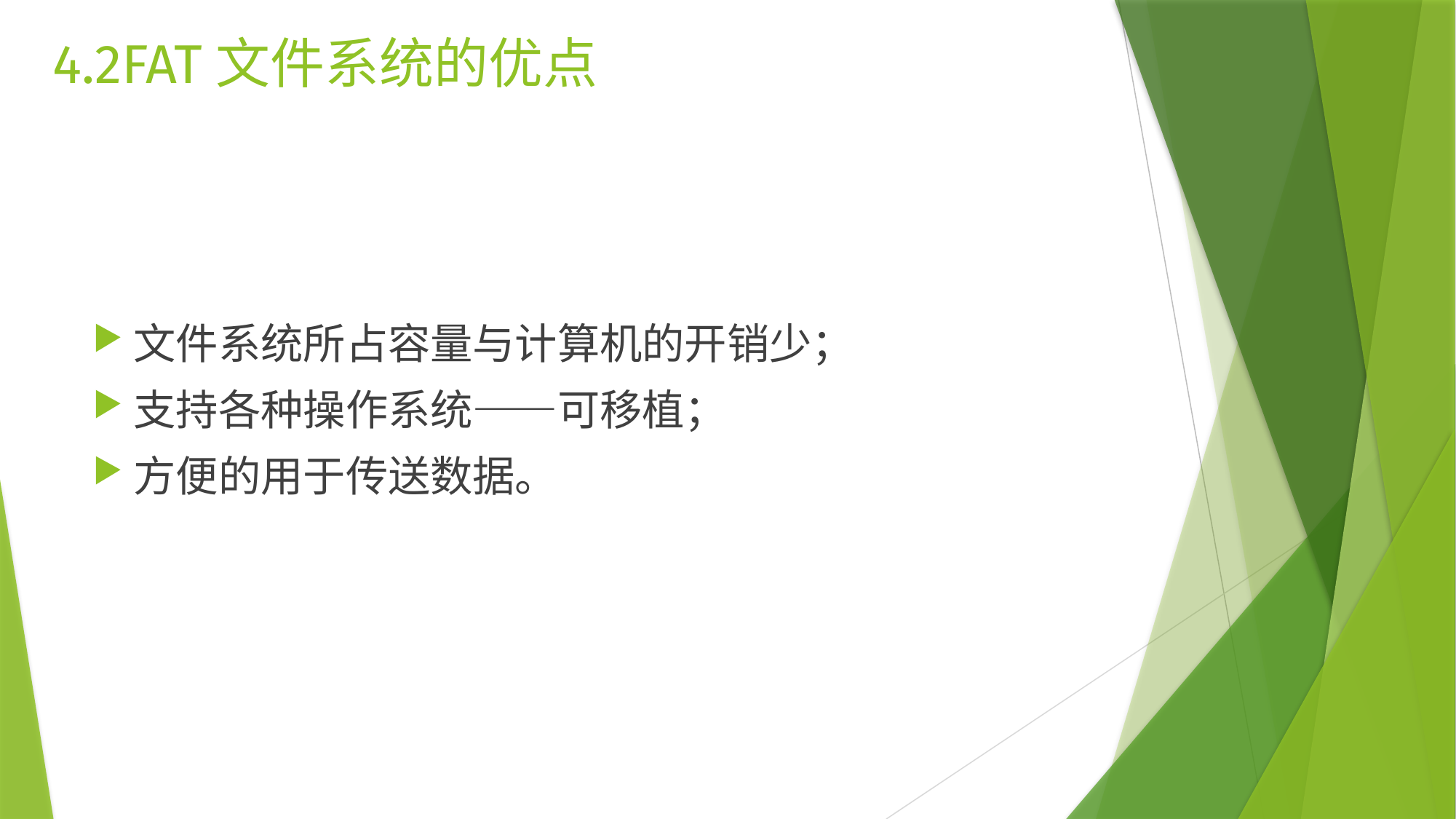

4.2FAT文件系统的优点

文件系统所占容量与计算机的开销少；
支持各种操作系统——可移植；
方便的用于传送数据。